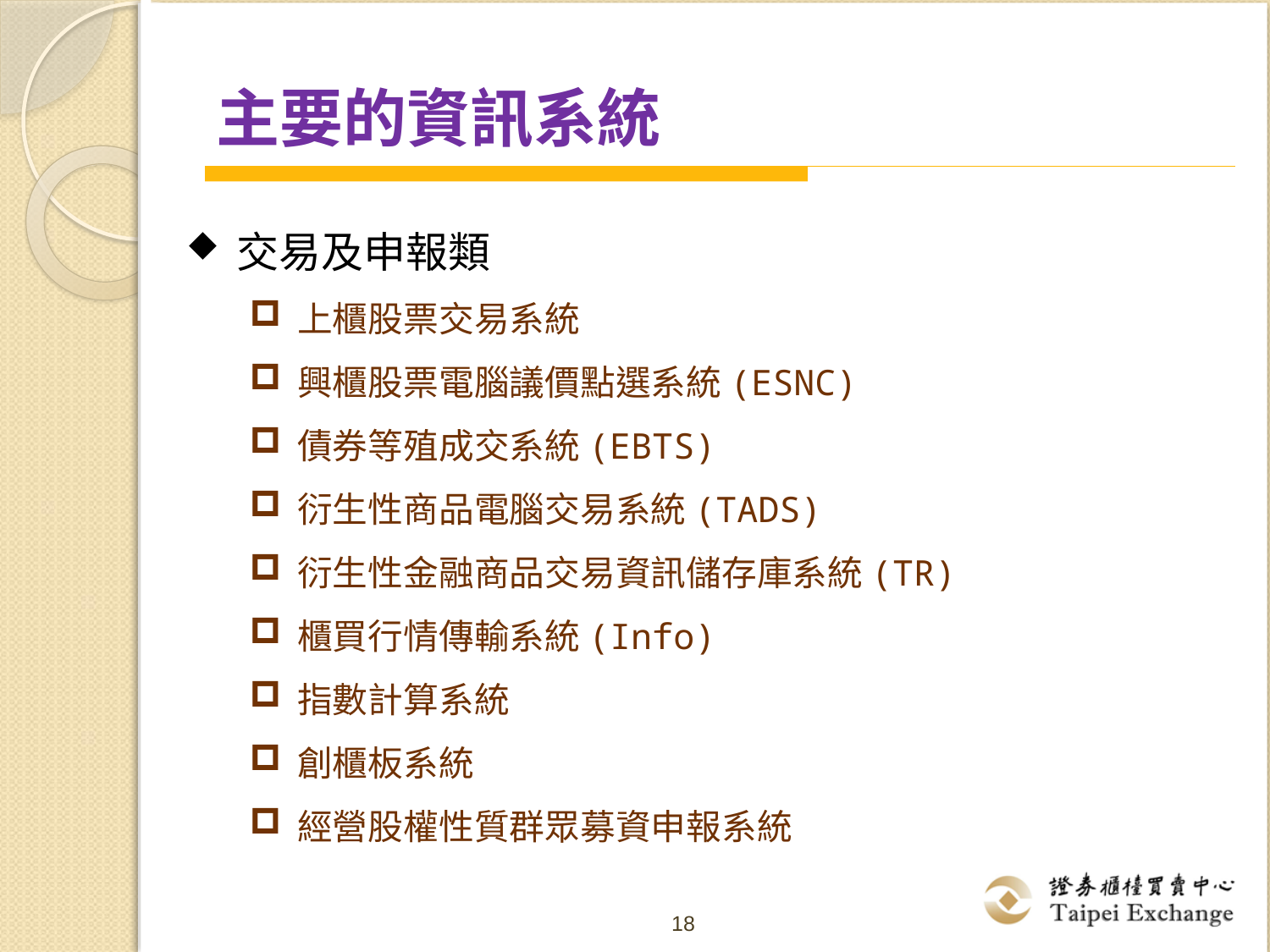

# 主要的資訊系統
交易及申報類
上櫃股票交易系統
興櫃股票電腦議價點選系統(ESNC)
債券等殖成交系統(EBTS)
衍生性商品電腦交易系統(TADS)
衍生性金融商品交易資訊儲存庫系統(TR)
櫃買行情傳輸系統(Info)
指數計算系統
創櫃板系統
經營股權性質群眾募資申報系統
18